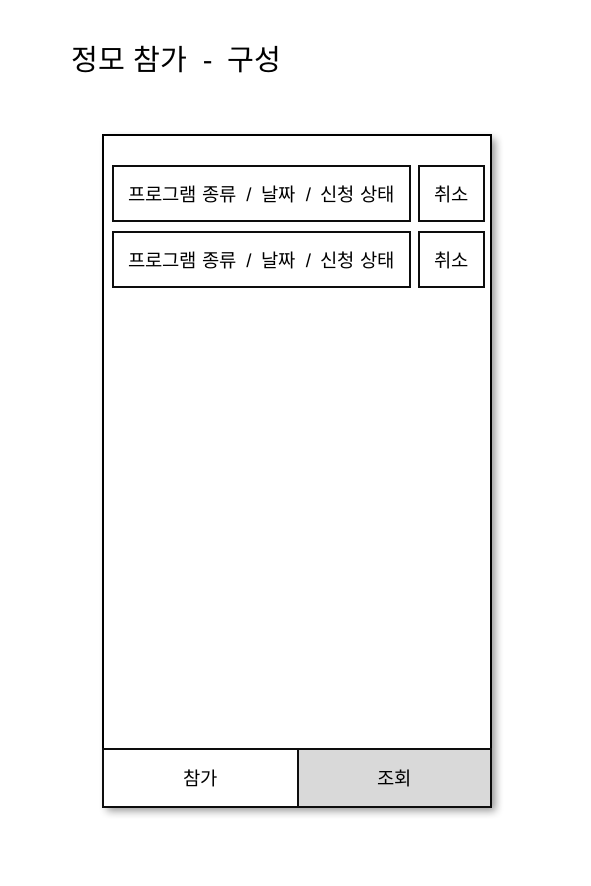

정모 참가 - 구성

취소
프로그램 종류 / 날짜 / 신청 상태
취소
프로그램 종류 / 날짜 / 신청 상태
참가
조회